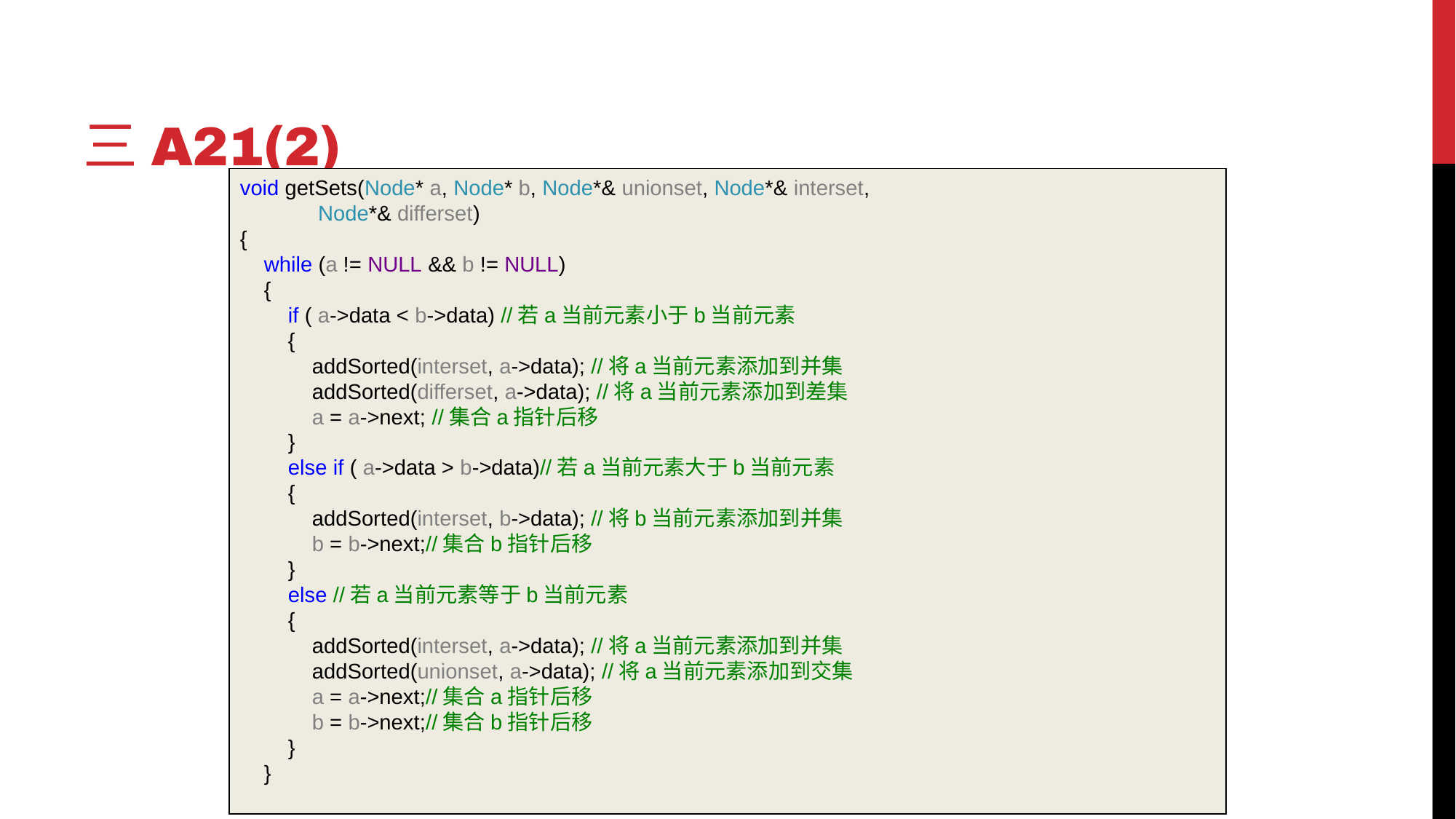

# 三a21(2)
void getSets(Node* a, Node* b, Node*& unionset, Node*& interset,
             Node*& differset)
{
    while (a != NULL && b != NULL)
    {
        if ( a->data < b->data) //若a当前元素小于b当前元素
        {
            addSorted(interset, a->data); //将a当前元素添加到并集
            addSorted(differset, a->data); //将a当前元素添加到差集
            a = a->next; //集合a指针后移
        }
        else if ( a->data > b->data)//若a当前元素大于b当前元素
        {
            addSorted(interset, b->data); //将b当前元素添加到并集
            b = b->next;//集合b指针后移
        }
        else //若a当前元素等于b当前元素
        {
            addSorted(interset, a->data); //将a当前元素添加到并集
            addSorted(unionset, a->data); //将a当前元素添加到交集
            a = a->next;//集合a指针后移
            b = b->next;//集合b指针后移
        }
    }